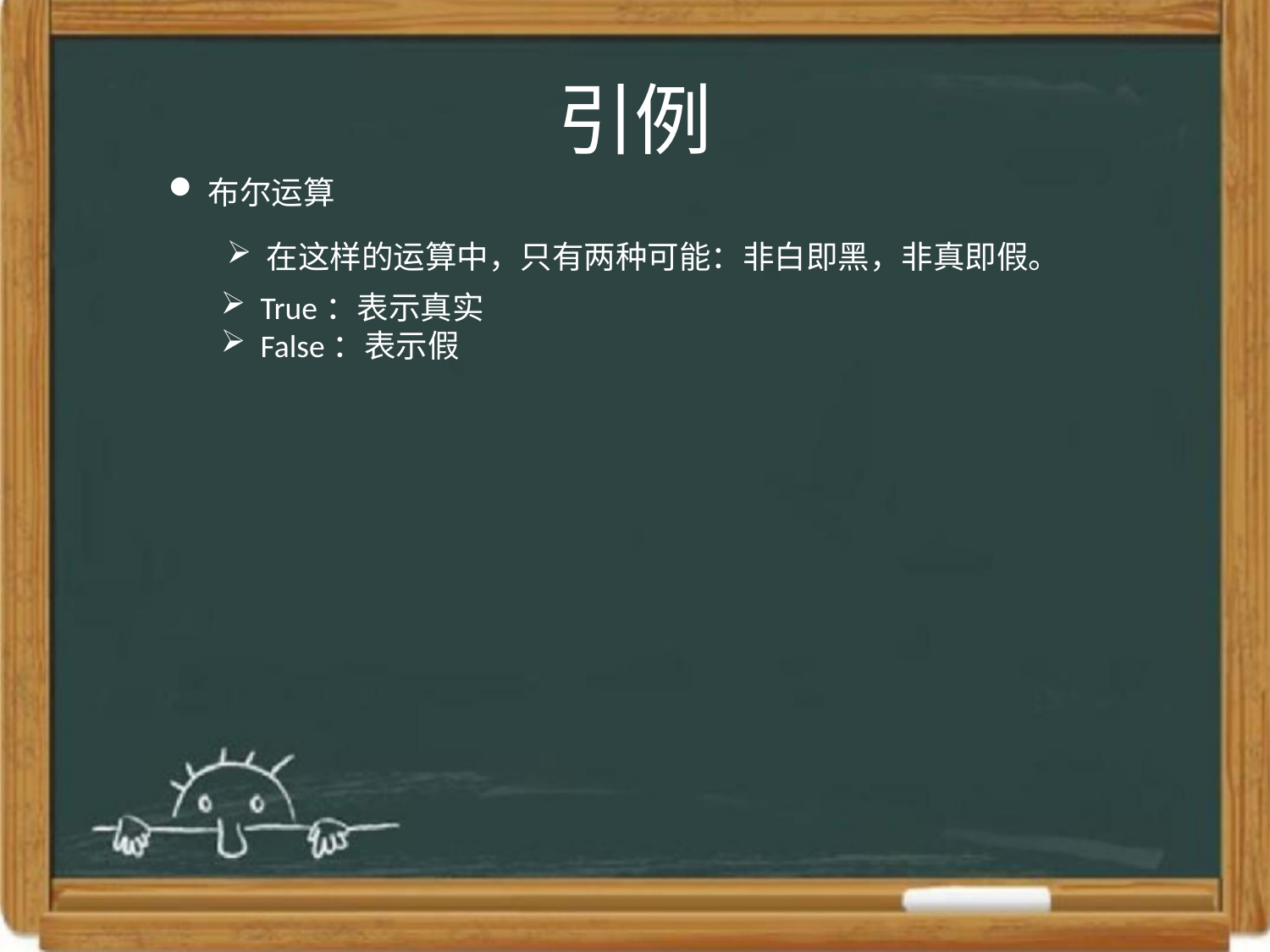

# 引例
布尔运算
在这样的运算中，只有两种可能：非白即黑，非真即假。
True：表示真实
False：表示假